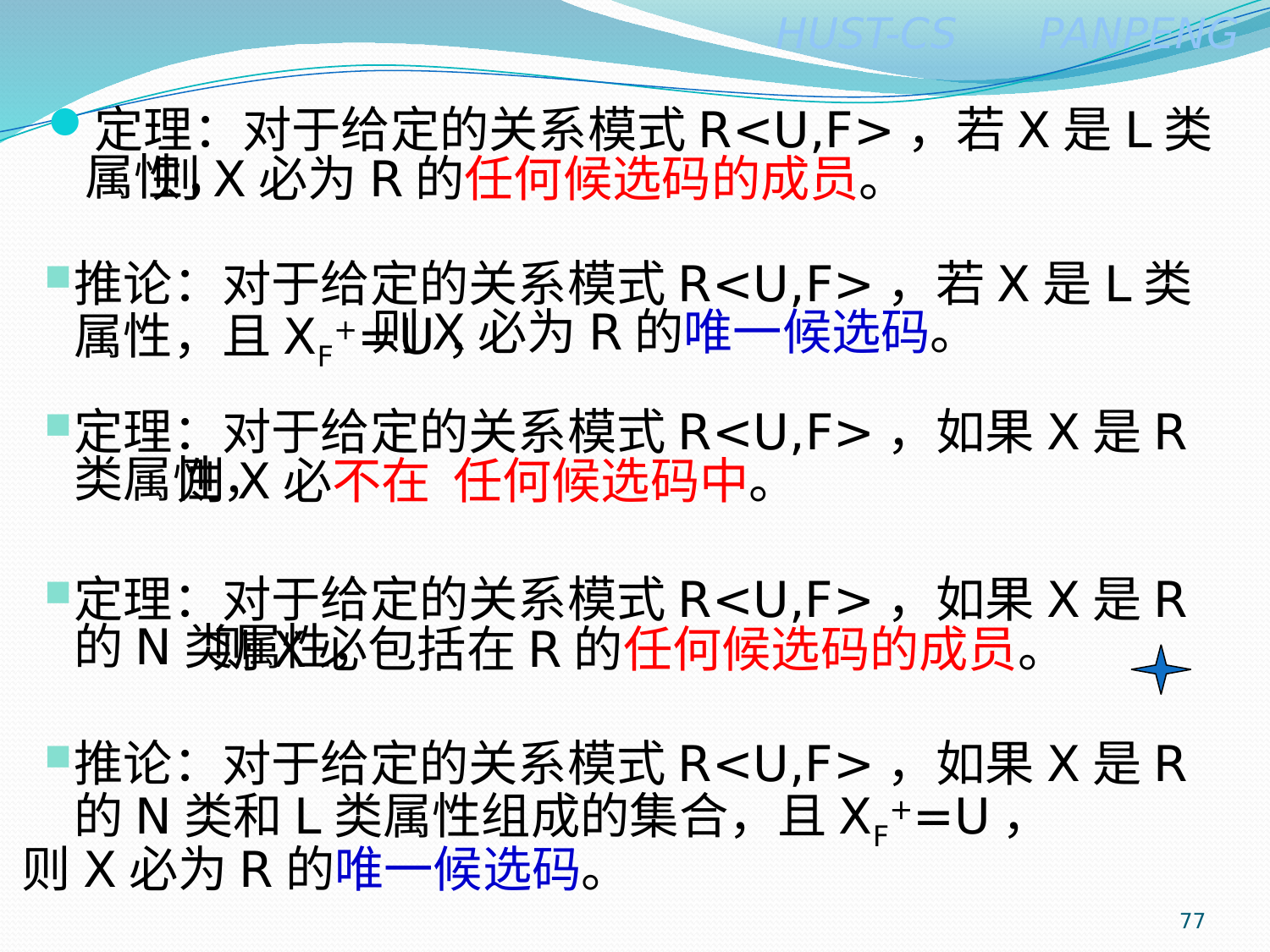

定理：对于给定的关系模式R<U,F>，若X是L类属性，
则X必为R的任何候选码的成员。
推论：对于给定的关系模式R<U,F>，若X是L类属性，且XF+=U，
则X必为R的唯一候选码。
定理：对于给定的关系模式R<U,F>，如果X是R类属性，
则X必不在  任何候选码中。
定理：对于给定的关系模式R<U,F>，如果X是R的N类属性，
则X必包括在R的任何候选码的成员。

推论：对于给定的关系模式R<U,F>，如果X是R的N类和L类属性组成的集合，且XF+=U，
则X必为R的唯一候选码。
77